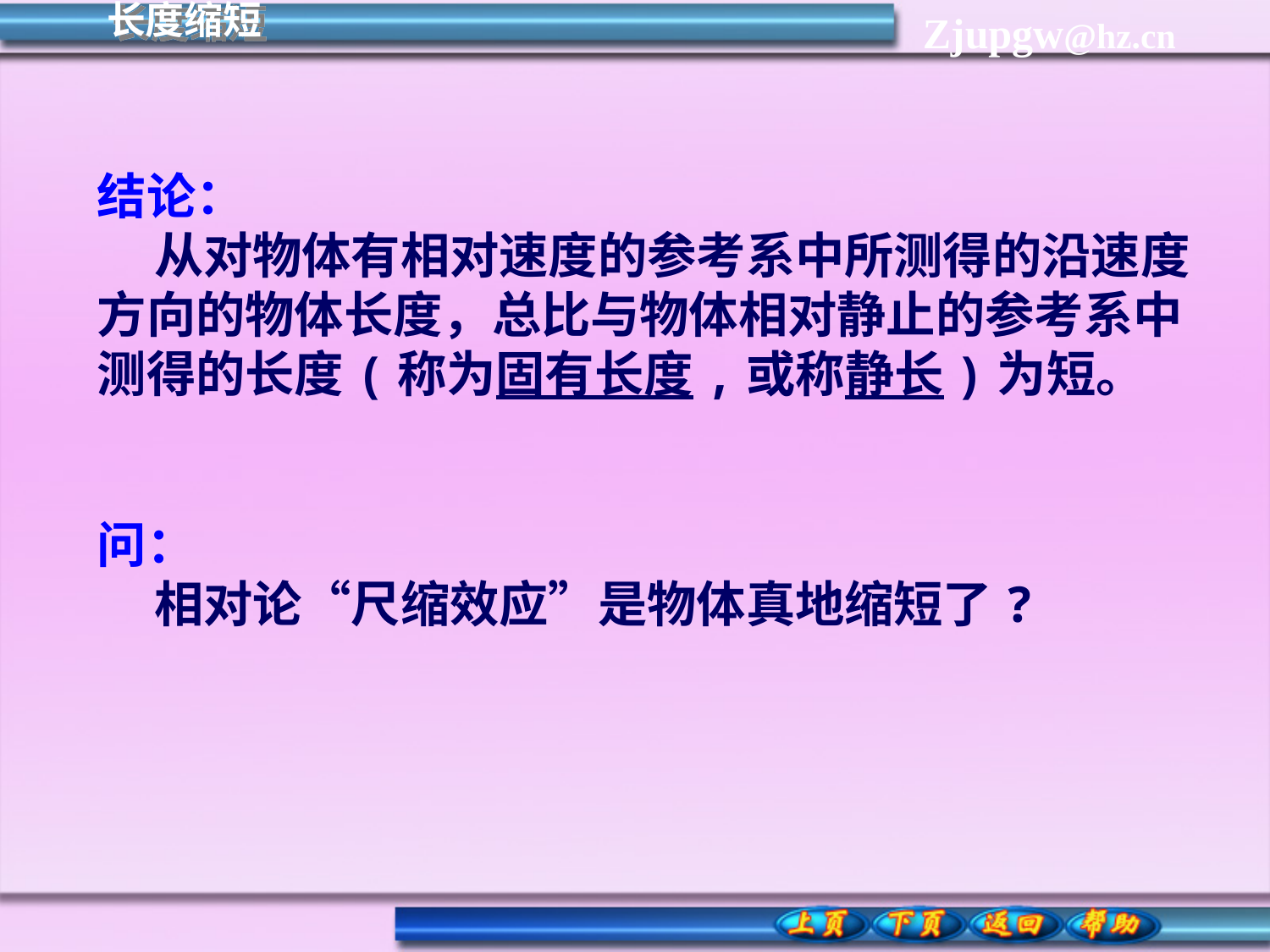

长度缩短
结论：
    从对物体有相对速度的参考系中所测得的沿速度方向的物体长度，总比与物体相对静止的参考系中测得的长度(称为固有长度,或称静长)为短。
问：
    相对论“尺缩效应”是物体真地缩短了?